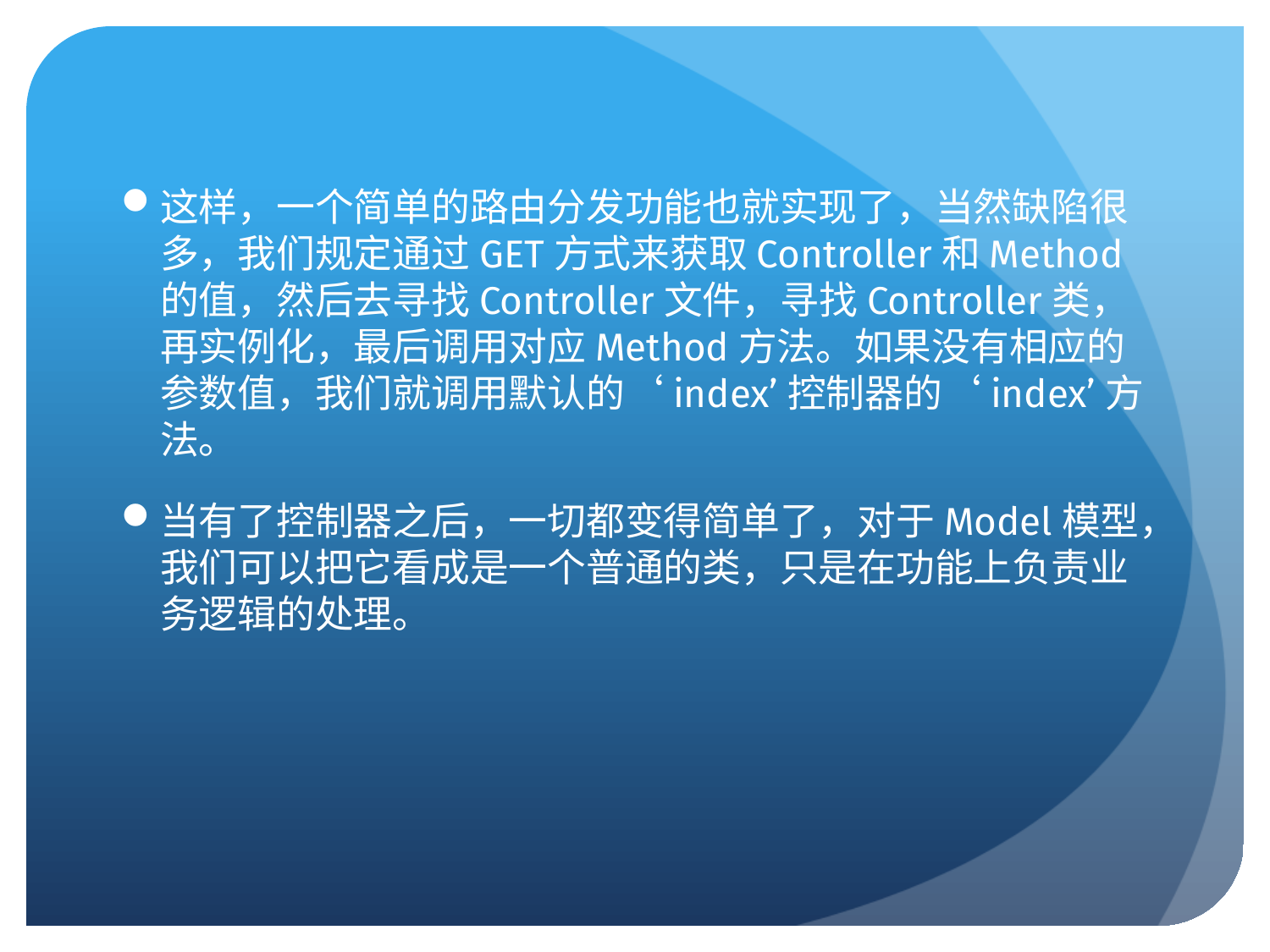

这样，一个简单的路由分发功能也就实现了，当然缺陷很多，我们规定通过GET方式来获取Controller和Method的值，然后去寻找Controller文件，寻找Controller类，再实例化，最后调用对应Method方法。如果没有相应的参数值，我们就调用默认的‘index’控制器的‘index’方法。
当有了控制器之后，一切都变得简单了，对于Model模型，我们可以把它看成是一个普通的类，只是在功能上负责业务逻辑的处理。